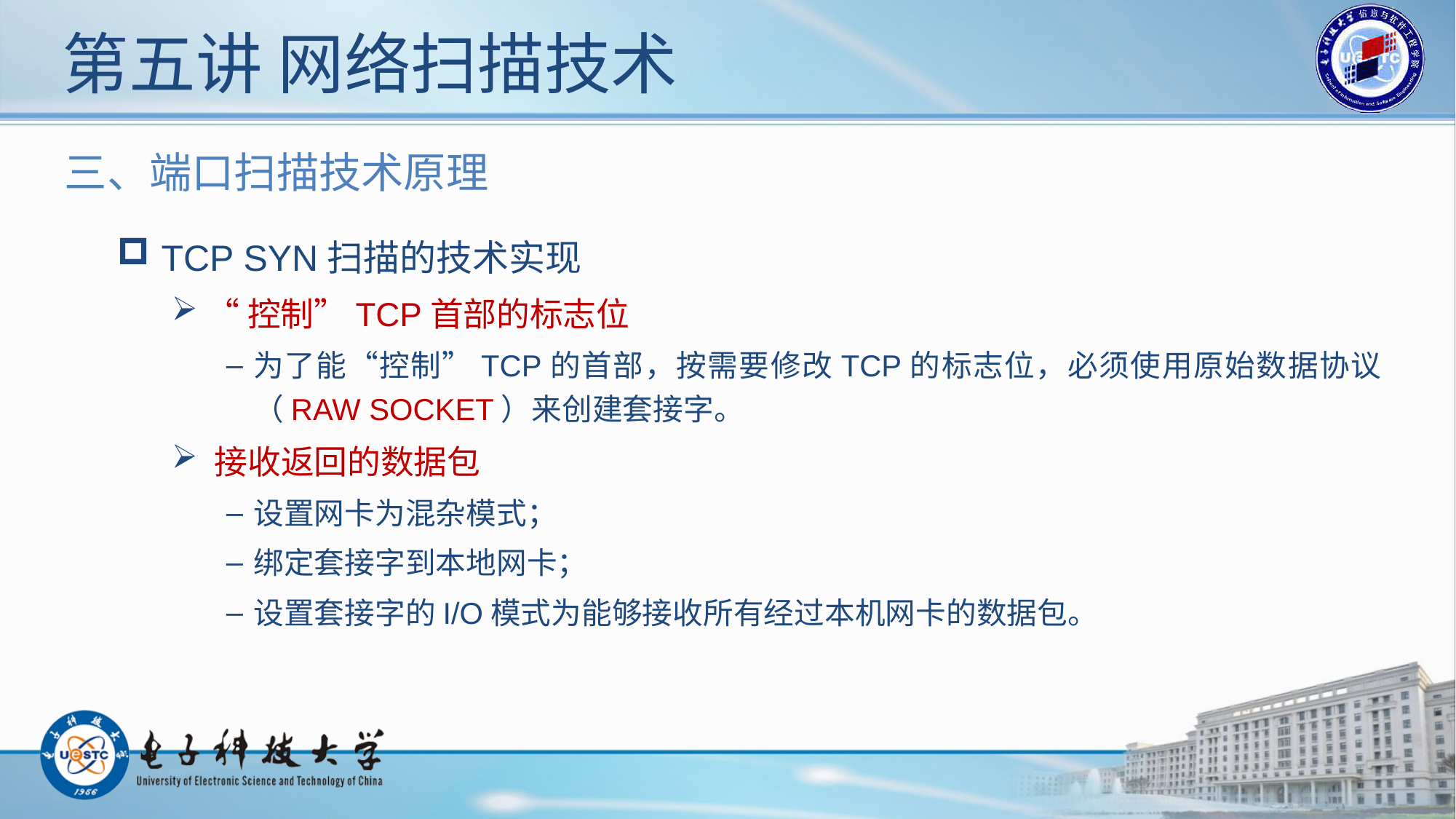

# 第五讲 网络扫描技术
三、端口扫描技术原理
 TCP SYN扫描的技术实现
 “控制”TCP首部的标志位
为了能“控制”TCP的首部，按需要修改TCP的标志位，必须使用原始数据协议（RAW SOCKET）来创建套接字。
 接收返回的数据包
设置网卡为混杂模式；
绑定套接字到本地网卡；
设置套接字的I/O模式为能够接收所有经过本机网卡的数据包。